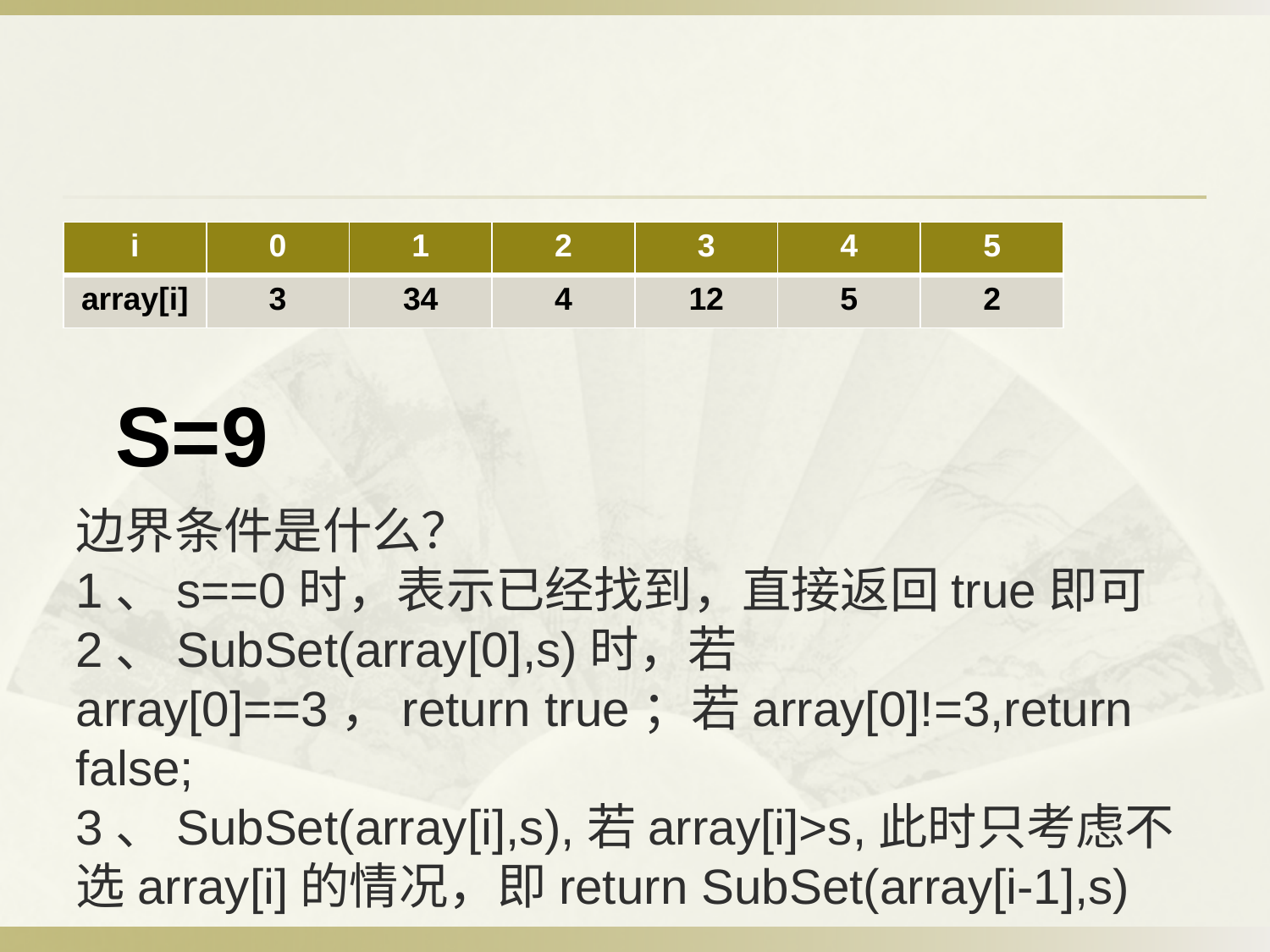

| i | 0 | 1 | 2 | 3 | 4 | 5 |
| --- | --- | --- | --- | --- | --- | --- |
| array[i] | 3 | 34 | 4 | 12 | 5 | 2 |
S=9
# 边界条件是什么？ 1、s==0时，表示已经找到，直接返回true即可 2、SubSet(array[0],s)时，若array[0]==3，return true；若array[0]!=3,return false; 3、SubSet(array[i],s),若array[i]>s,此时只考虑不选array[i]的情况，即return SubSet(array[i-1],s)